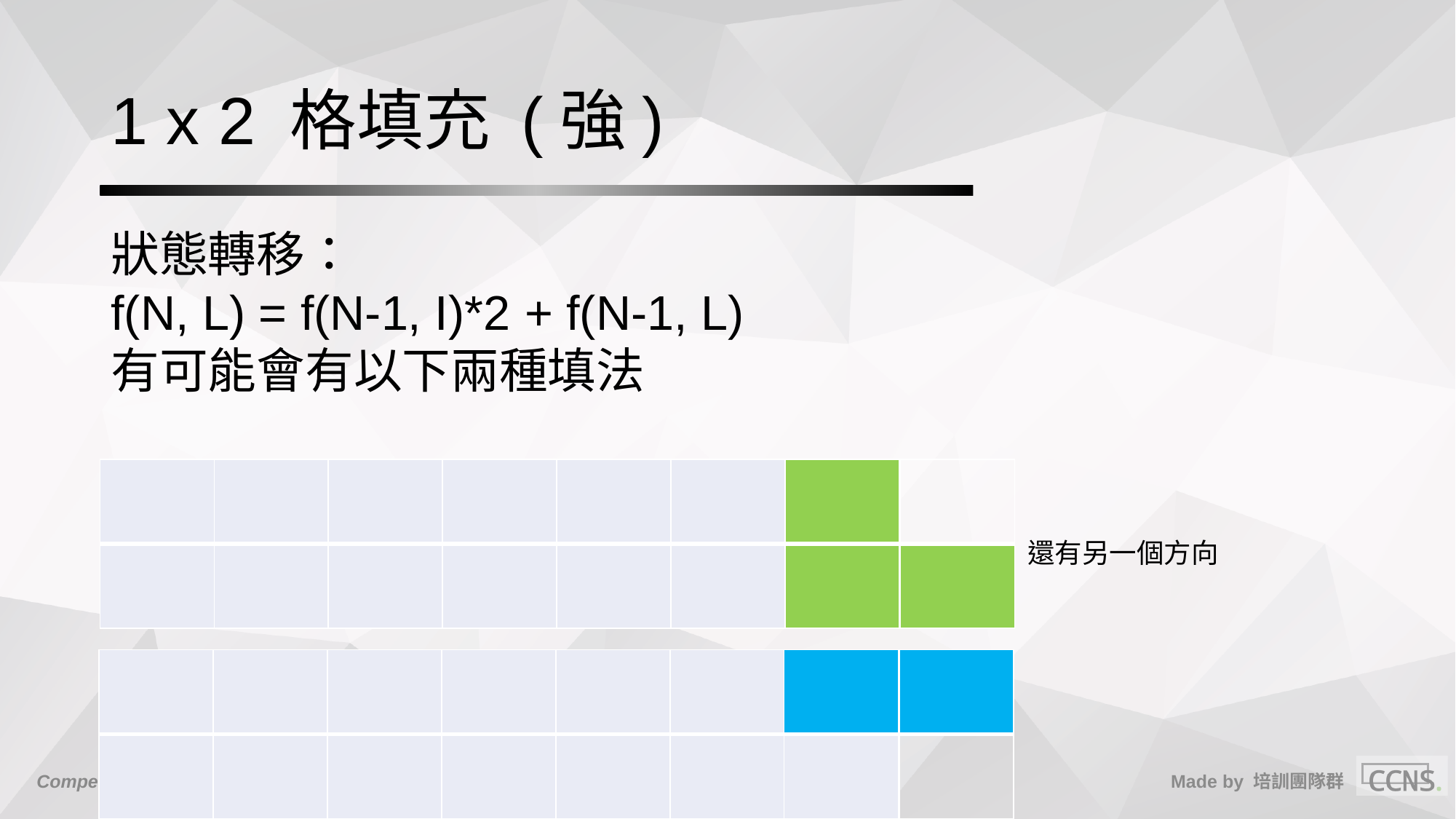

# 1 x 2 格填充 (強)
狀態轉移：
f(N, L) = f(N-1, I)*2 + f(N-1, L)
有可能會有以下兩種填法
|  |  |  |  |  |  |  |
| --- | --- | --- | --- | --- | --- | --- |
|  |  |  |  |  |  |  |
|  |
| --- |
|  |
還有另一個方向
|  |  |  |  |  |  |  |
| --- | --- | --- | --- | --- | --- | --- |
|  |  |  |  |  |  |  |
|  |
| --- |
|  |